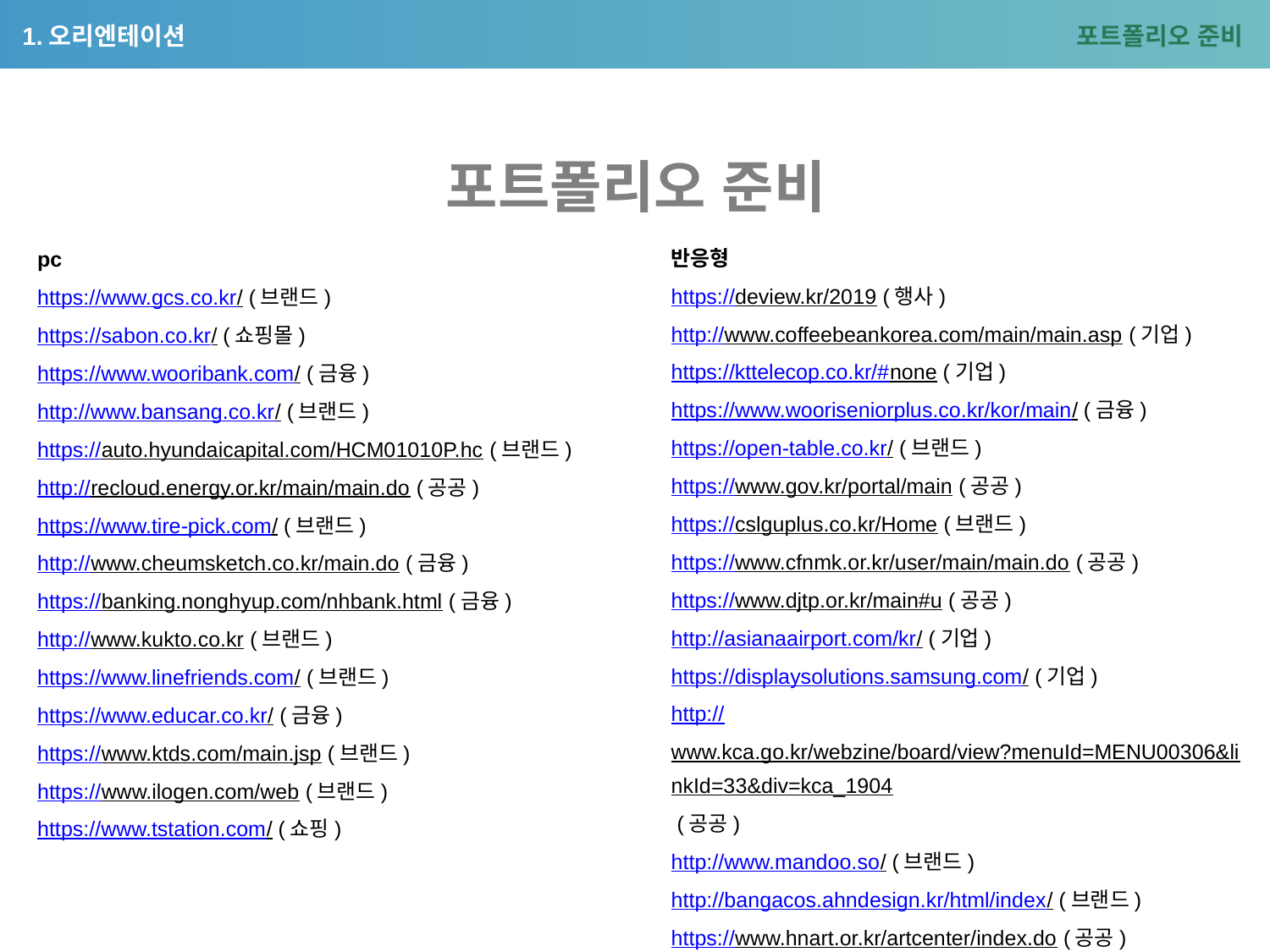

# 1.오리엔테이션
포트폴리오 준비
포트폴리오 준비
반응형
https://deview.kr/2019 (행사)
http://www.coffeebeankorea.com/main/main.asp (기업)
https://kttelecop.co.kr/#none (기업)
https://www.wooriseniorplus.co.kr/kor/main/ (금융)
https://open-table.co.kr/ (브랜드)
https://www.gov.kr/portal/main (공공)
https://cslguplus.co.kr/Home (브랜드)
https://www.cfnmk.or.kr/user/main/main.do (공공)
https://www.djtp.or.kr/main#u (공공)
http://asianaairport.com/kr/ (기업)
https://displaysolutions.samsung.com/ (기업)
http://www.kca.go.kr/webzine/board/view?menuId=MENU00306&linkId=33&div=kca_1904 (공공)
http://www.mandoo.so/ (브랜드)
http://bangacos.ahndesign.kr/html/index/ (브랜드)
https://www.hnart.or.kr/artcenter/index.do (공공)
pc
https://www.gcs.co.kr/ (브랜드)
https://sabon.co.kr/ (쇼핑몰)
https://www.wooribank.com/ (금융)
http://www.bansang.co.kr/ (브랜드)
https://auto.hyundaicapital.com/HCM01010P.hc (브랜드)
http://recloud.energy.or.kr/main/main.do (공공)
https://www.tire-pick.com/ (브랜드)
http://www.cheumsketch.co.kr/main.do (금융)
https://banking.nonghyup.com/nhbank.html (금융)
http://www.kukto.co.kr (브랜드)
https://www.linefriends.com/ (브랜드)
https://www.educar.co.kr/ (금융)
https://www.ktds.com/main.jsp (브랜드)
https://www.ilogen.com/web (브랜드)
https://www.tstation.com/ (쇼핑)